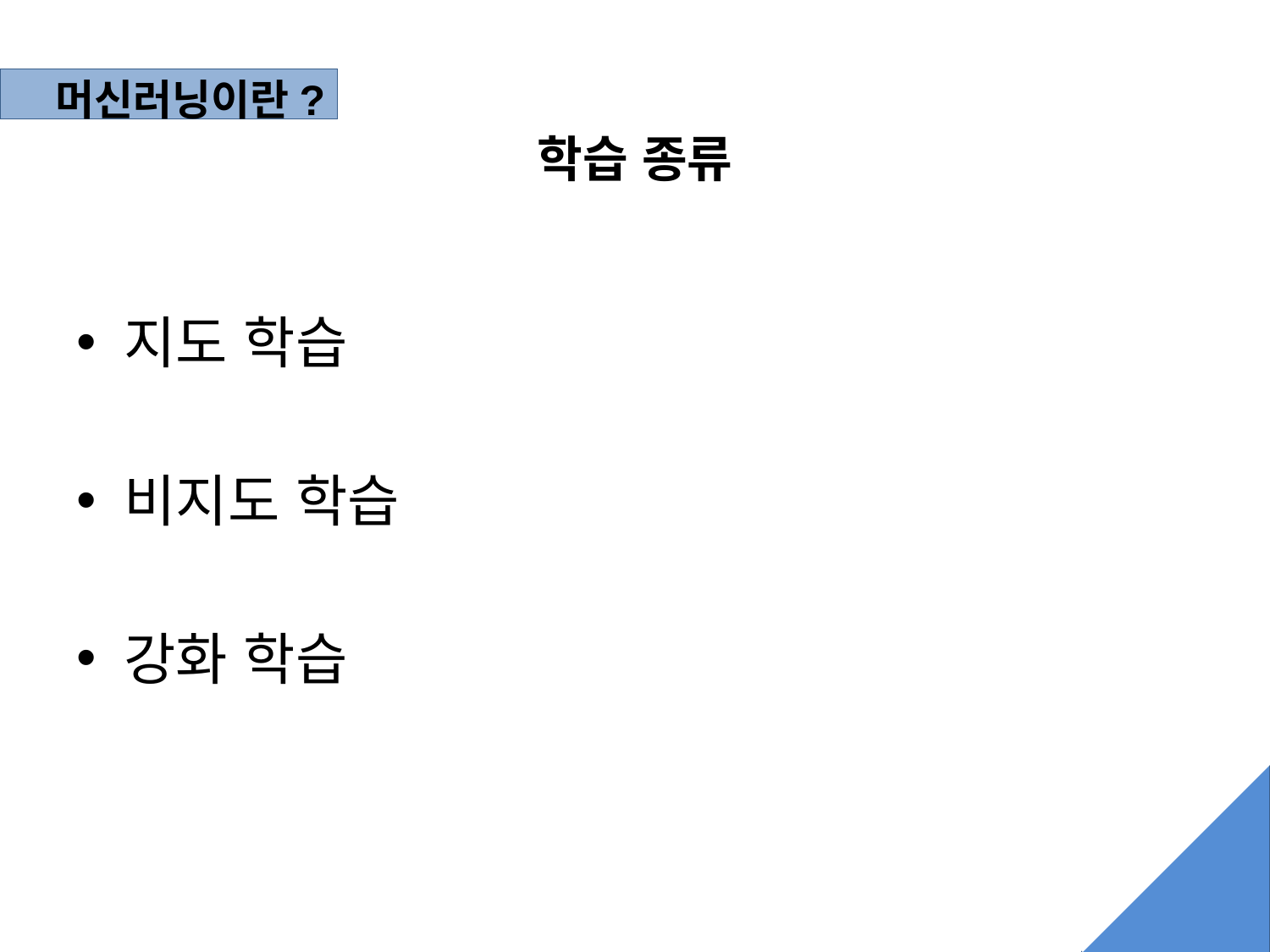

머신러닝이란?

# 학습 종류

지도 학습

비지도 학습

강화 학습